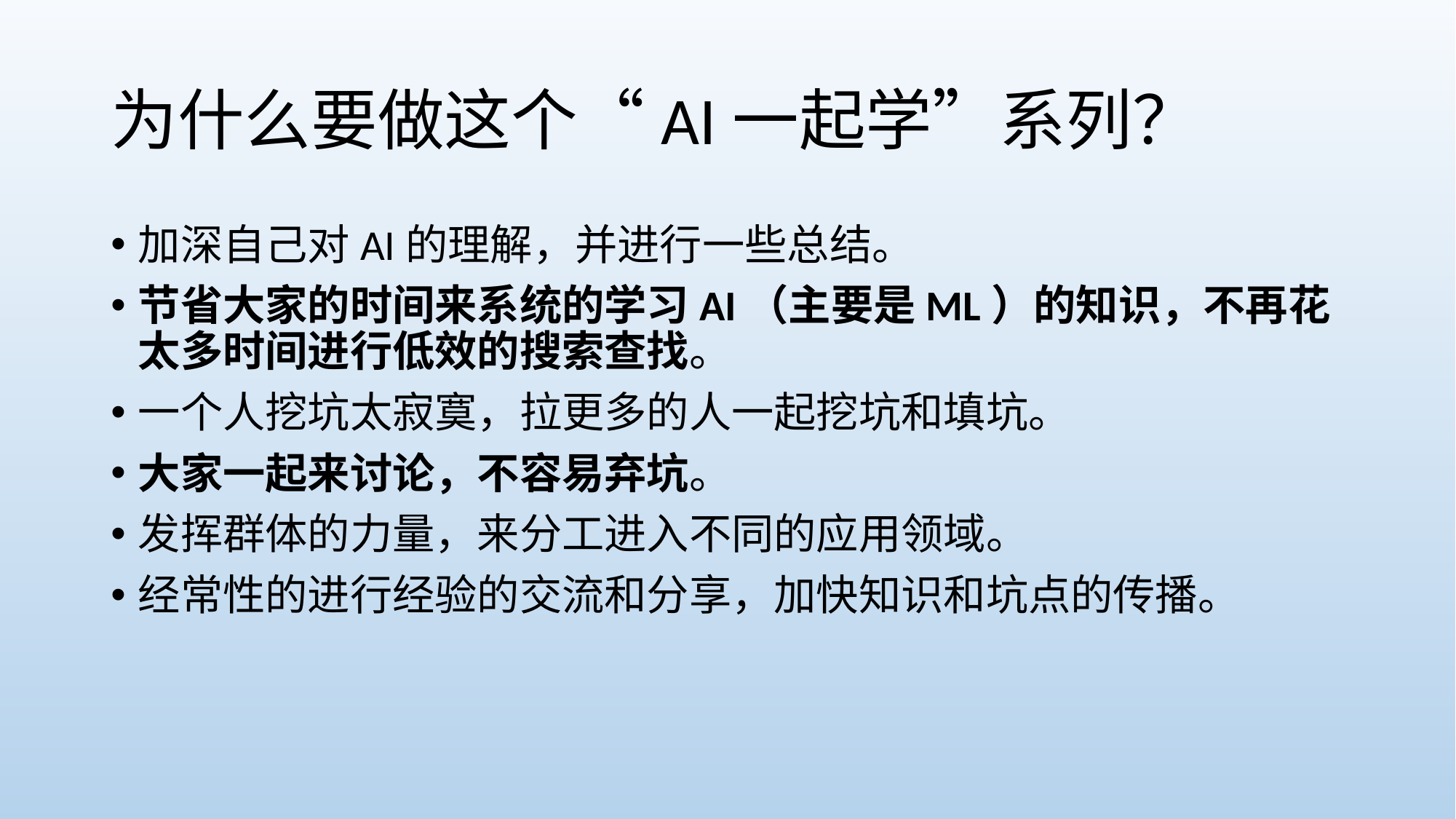

# 为什么要做这个“AI一起学”系列？
加深自己对AI的理解，并进行一些总结。
节省大家的时间来系统的学习AI（主要是ML）的知识，不再花太多时间进行低效的搜索查找。
一个人挖坑太寂寞，拉更多的人一起挖坑和填坑。
大家一起来讨论，不容易弃坑。
发挥群体的力量，来分工进入不同的应用领域。
经常性的进行经验的交流和分享，加快知识和坑点的传播。